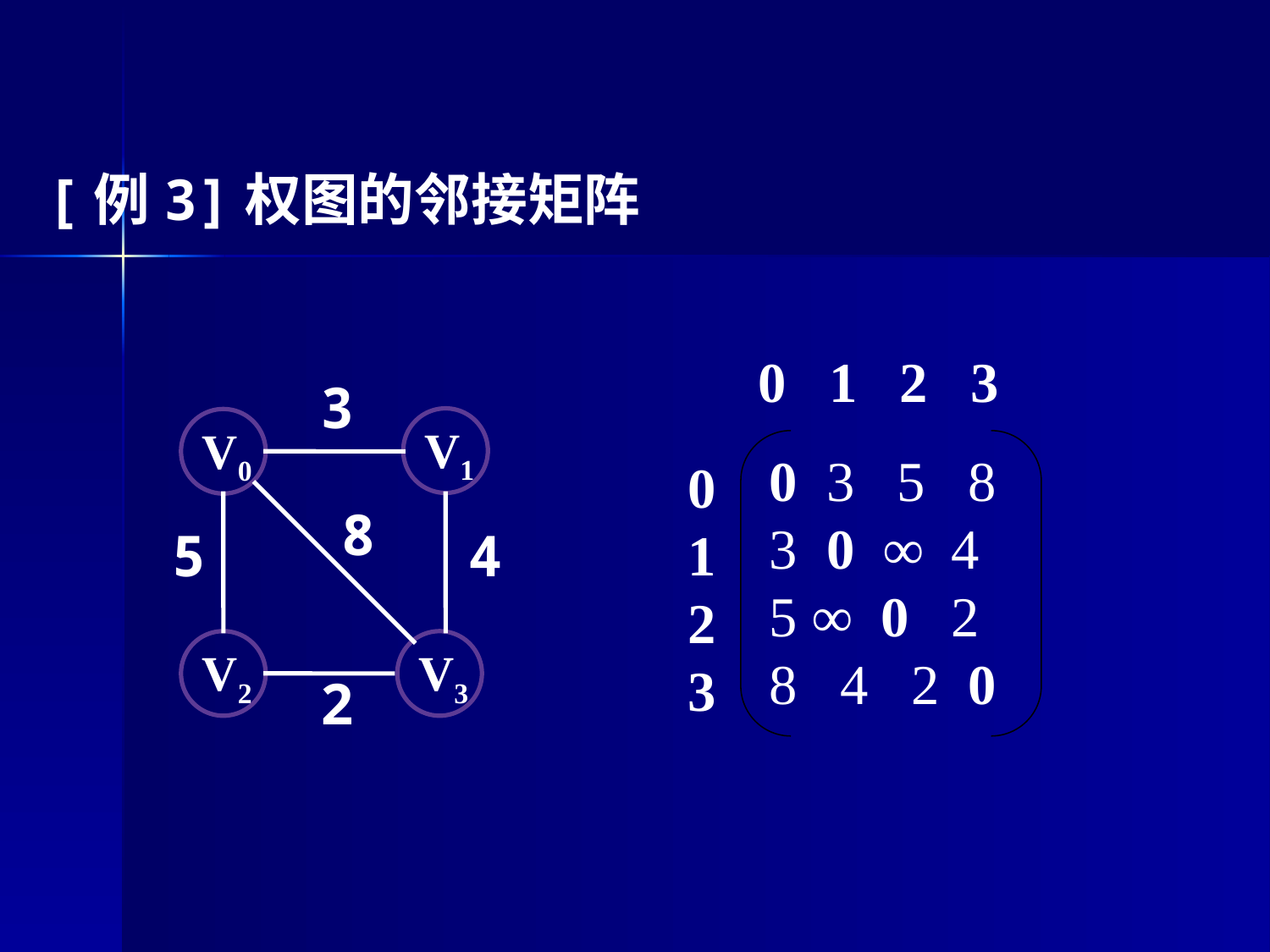

[例3]权图的邻接矩阵
0   1   2   3
 0  3   5   8
 3  0  ∞  4
 5 ∞  0   2
 8   4   2  0

0
1
2
3
3
8
5
4
2

V1
V0

V2
V3